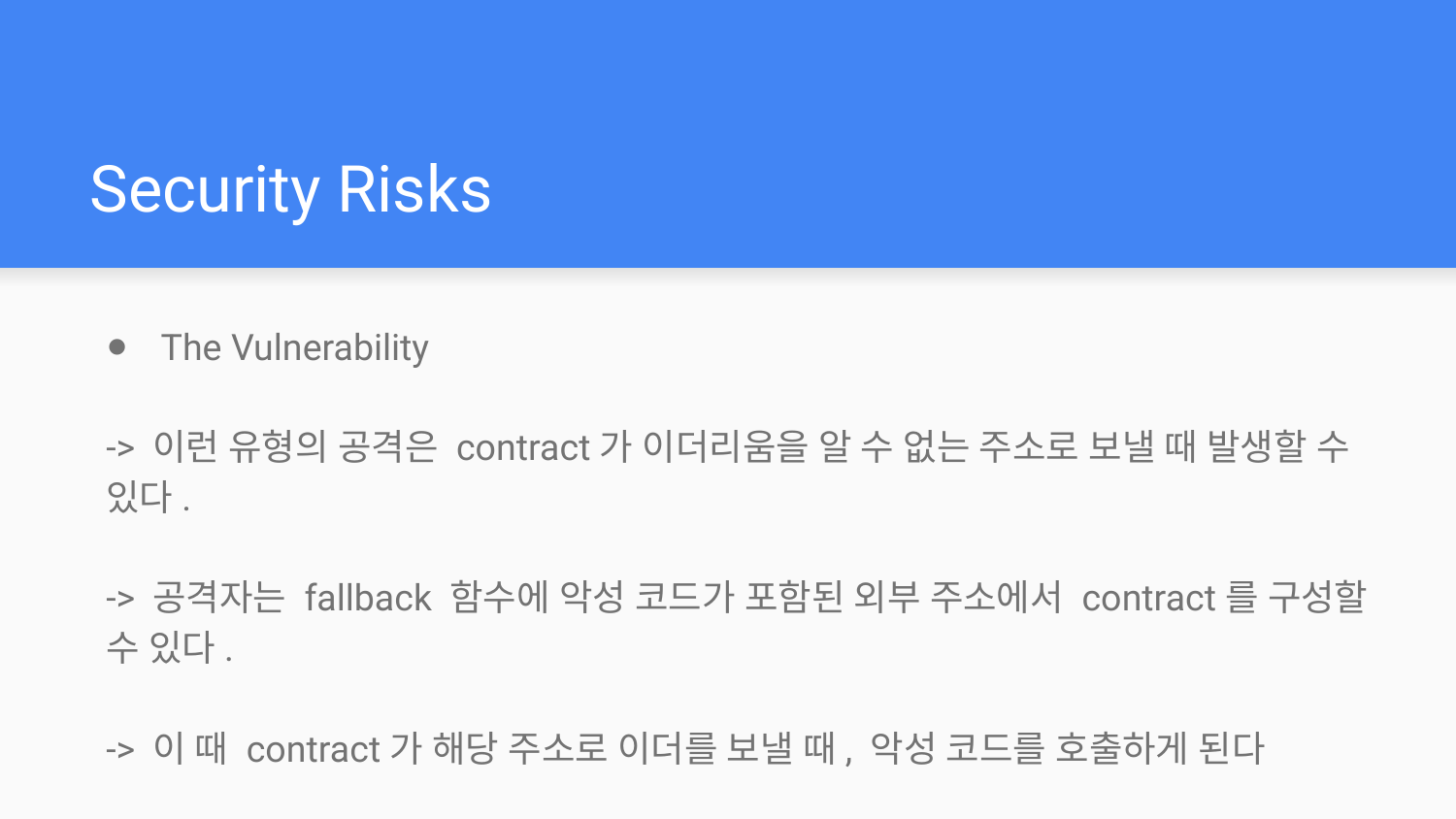

# Security Risks
The Vulnerability

-> 이런 유형의 공격은 contract가 이더리움을 알 수 없는 주소로 보낼 때 발생할 수 있다.

-> 공격자는 fallback 함수에 악성 코드가 포함된 외부 주소에서 contract를 구성할 수 있다.

-> 이 때 contract가 해당 주소로 이더를 보낼 때, 악성 코드를 호출하게 된다